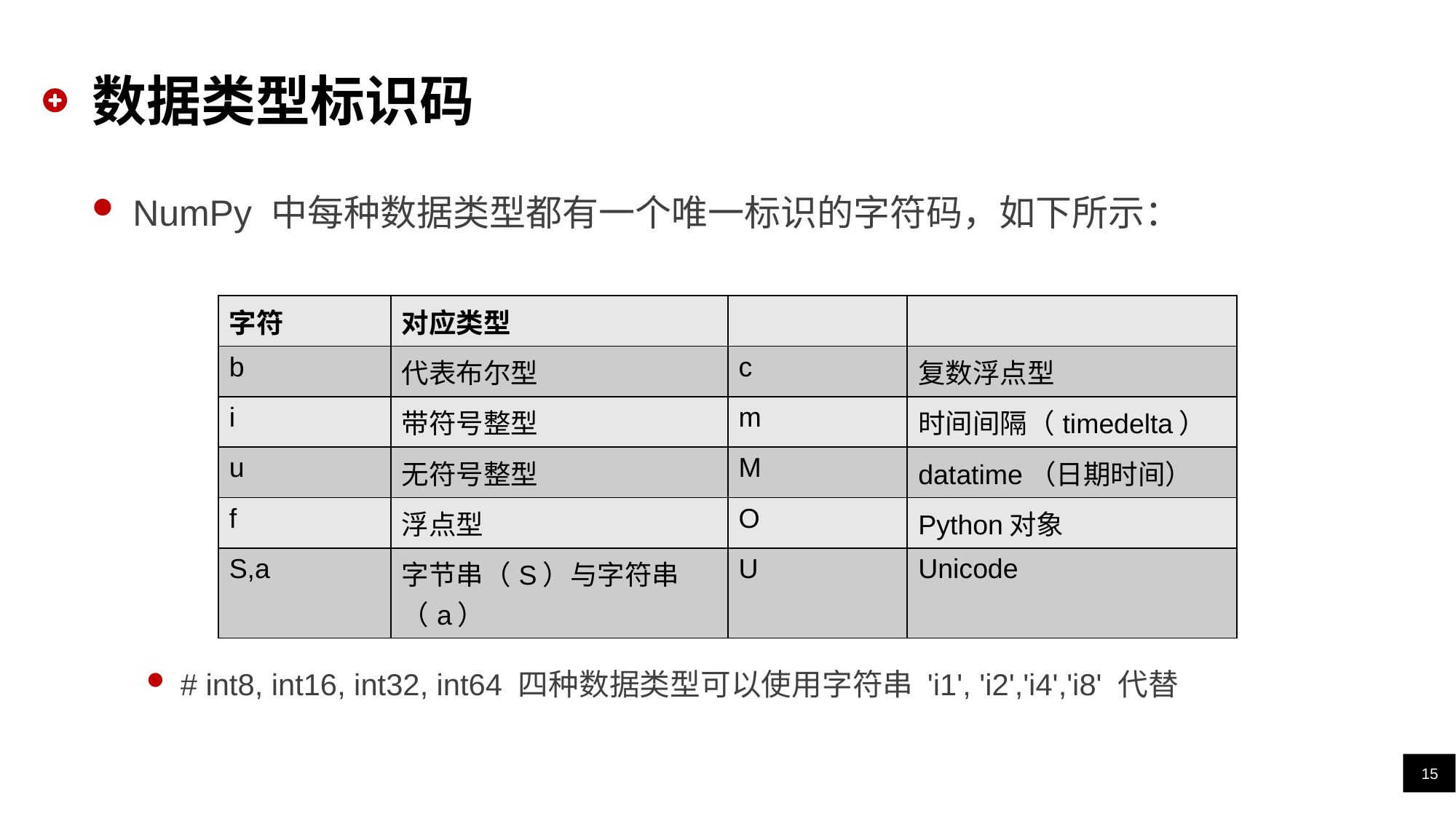

# 数据类型标识码
NumPy 中每种数据类型都有一个唯一标识的字符码，如下所示：

# int8, int16, int32, int64 四种数据类型可以使用字符串 'i1', 'i2','i4','i8' 代替

| 字符 | 对应类型 |  |  |
| --- | --- | --- | --- |
| b | 代表布尔型 | c | 复数浮点型 |
| i | 带符号整型 | m | 时间间隔（timedelta） |
| u | 无符号整型 | M | datatime（日期时间） |
| f | 浮点型 | O | Python对象 |
| S,a | 字节串（S）与字符串（a） | U | Unicode |